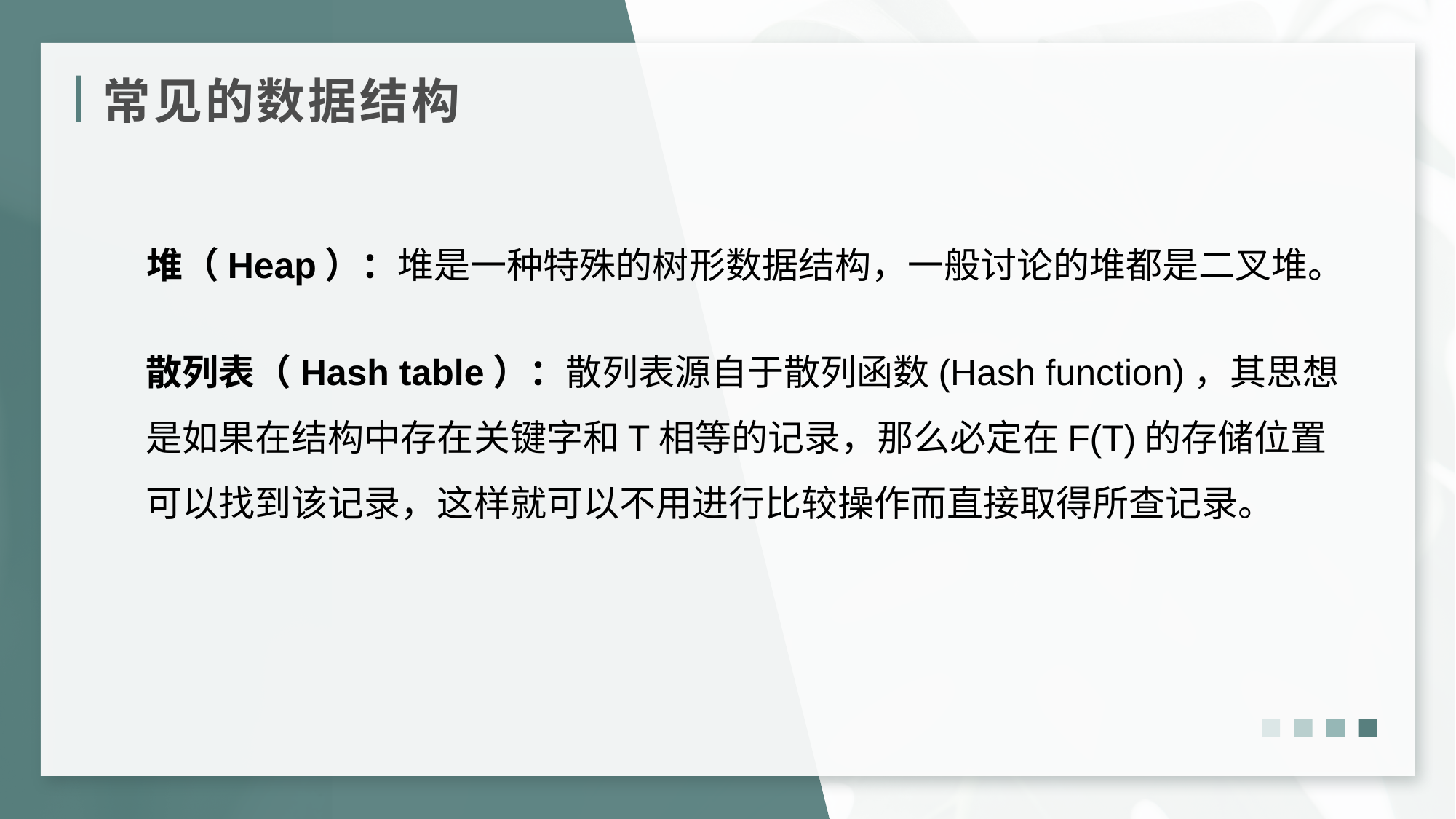

# 常见的数据结构
堆（Heap）：堆是一种特殊的树形数据结构，一般讨论的堆都是二叉堆。
散列表（Hash table）：散列表源自于散列函数(Hash function)，其思想是如果在结构中存在关键字和T相等的记录，那么必定在F(T)的存储位置可以找到该记录，这样就可以不用进行比较操作而直接取得所查记录。